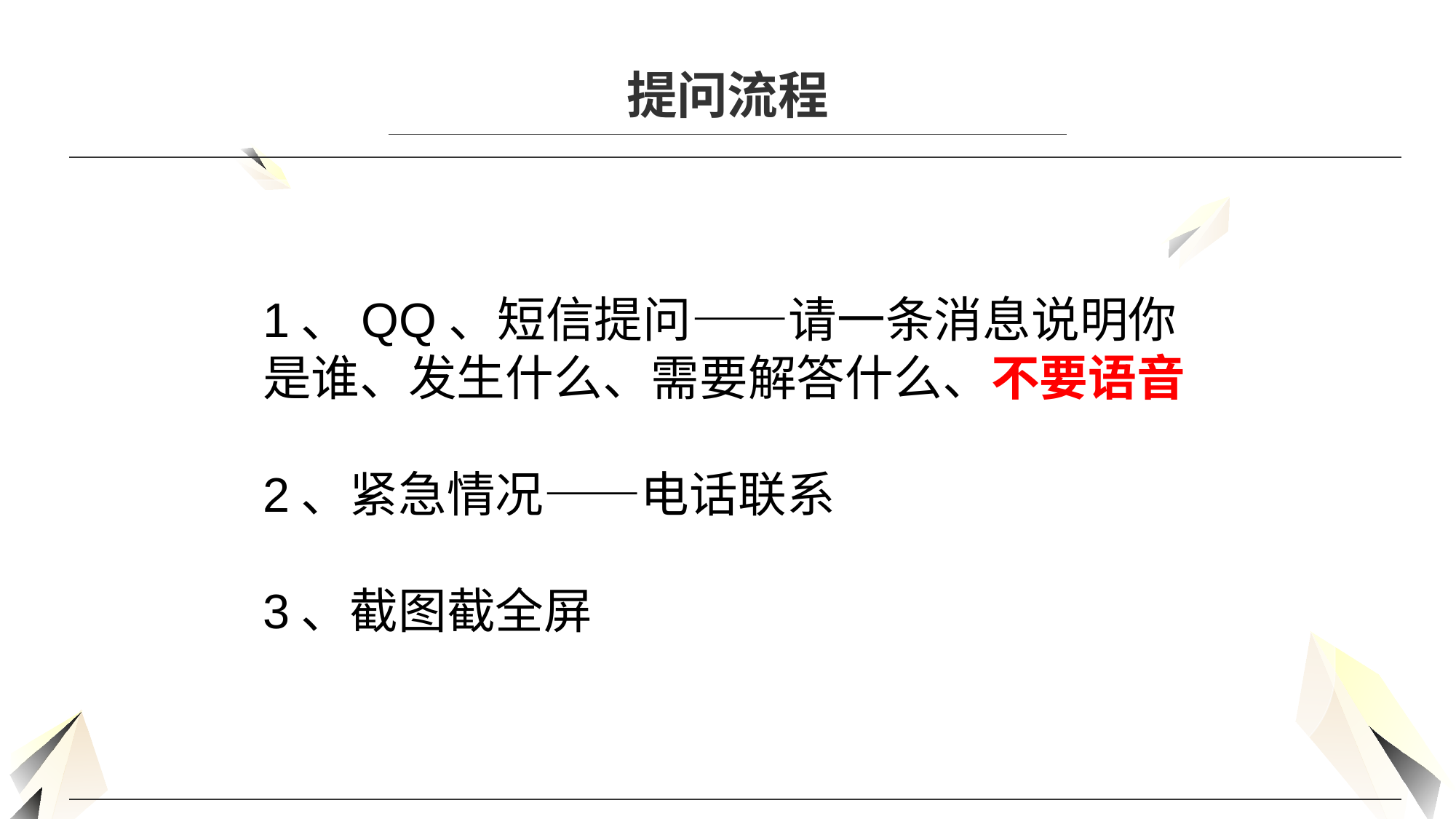

提问流程

1、QQ、短信提问——请一条消息说明你是谁、发生什么、需要解答什么、不要语音

2、紧急情况——电话联系

3、截图截全屏